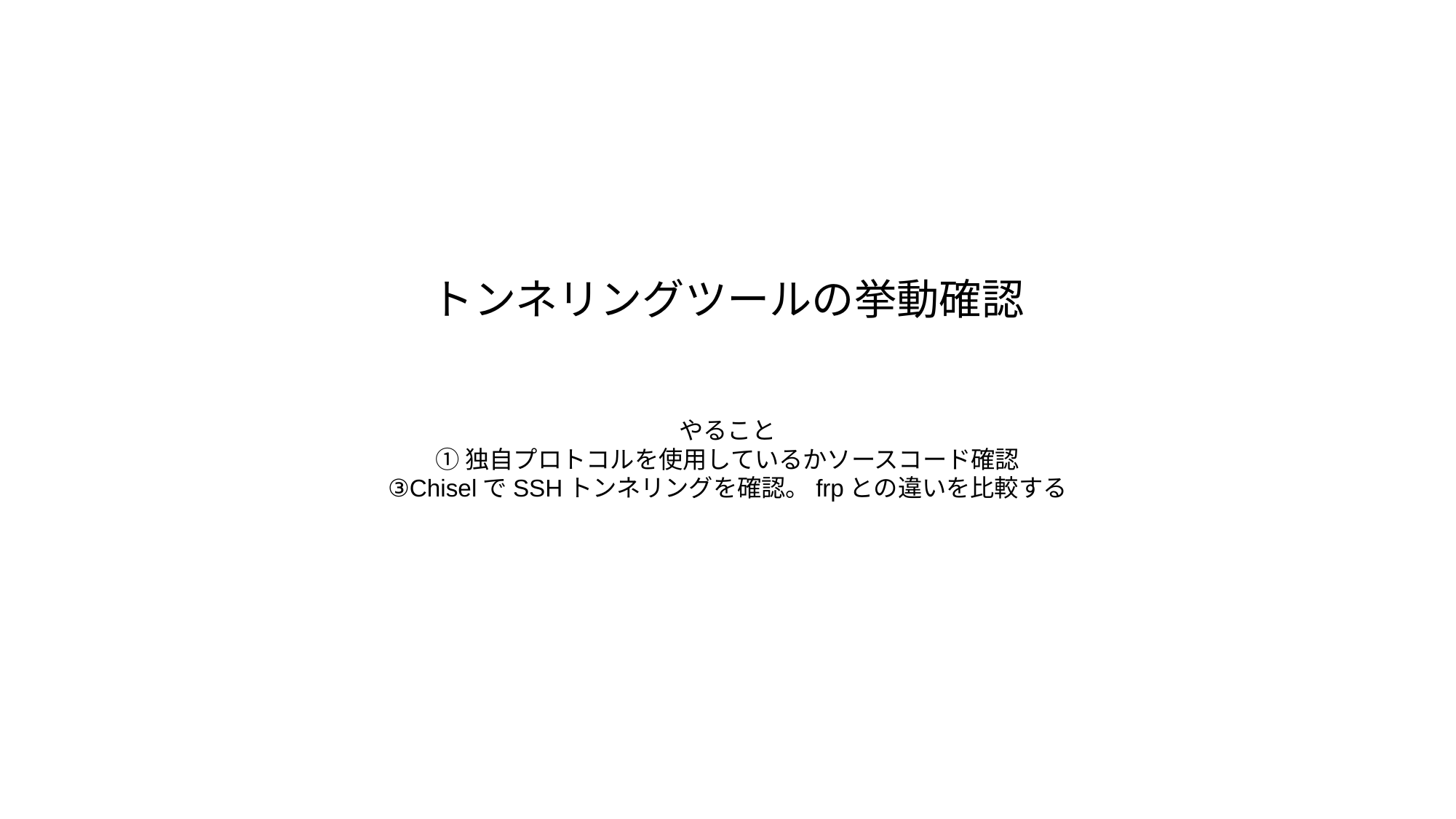

トンネリングツールの挙動確認
やること
①独自プロトコルを使用しているかソースコード確認
③ChiselでSSHトンネリングを確認。frpとの違いを比較する